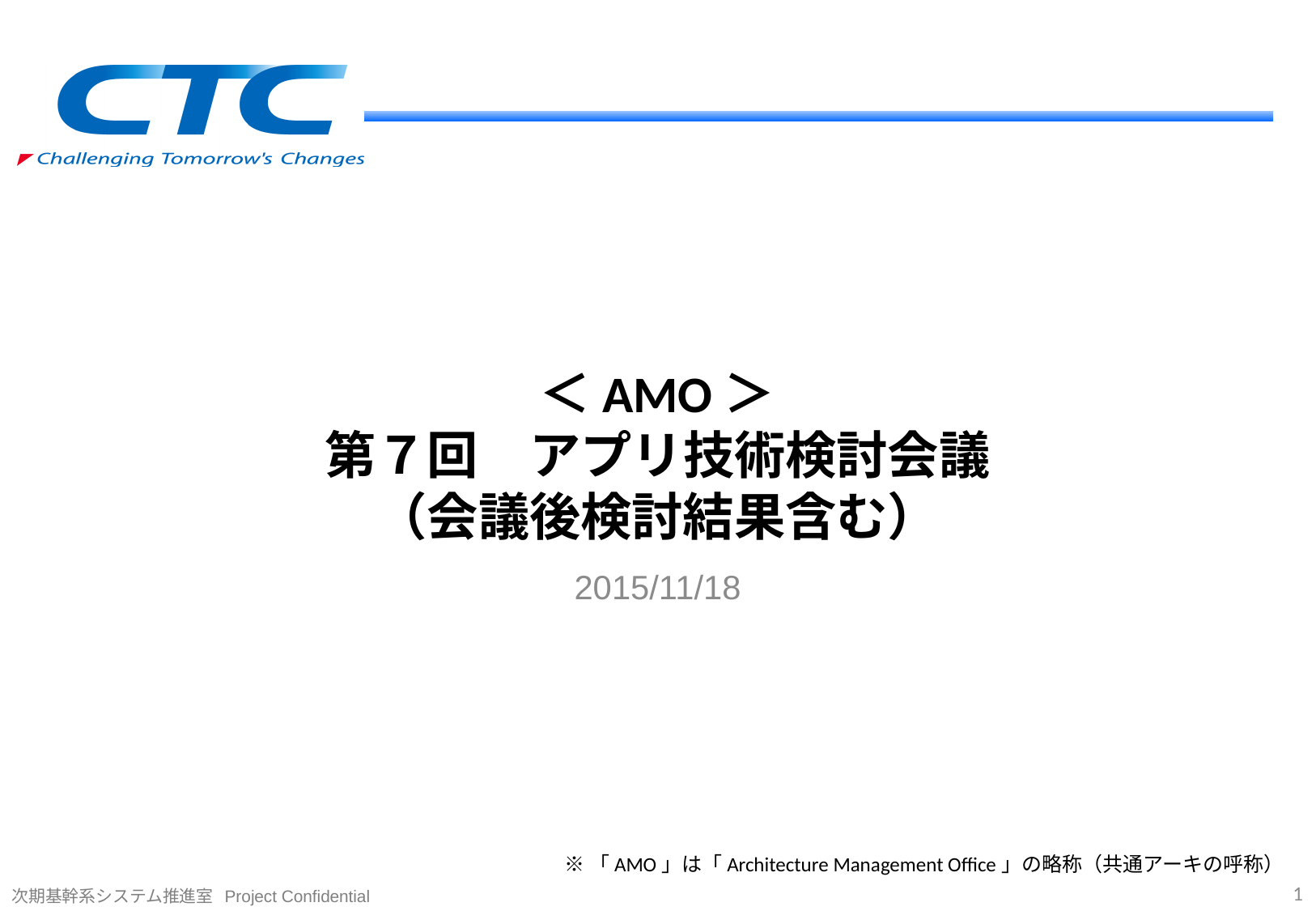

# ＜AMO＞ 第７回　アプリ技術検討会議 （会議後検討結果含む）
2015/11/18
※「AMO」は「Architecture Management Office」の略称（共通アーキの呼称）
1